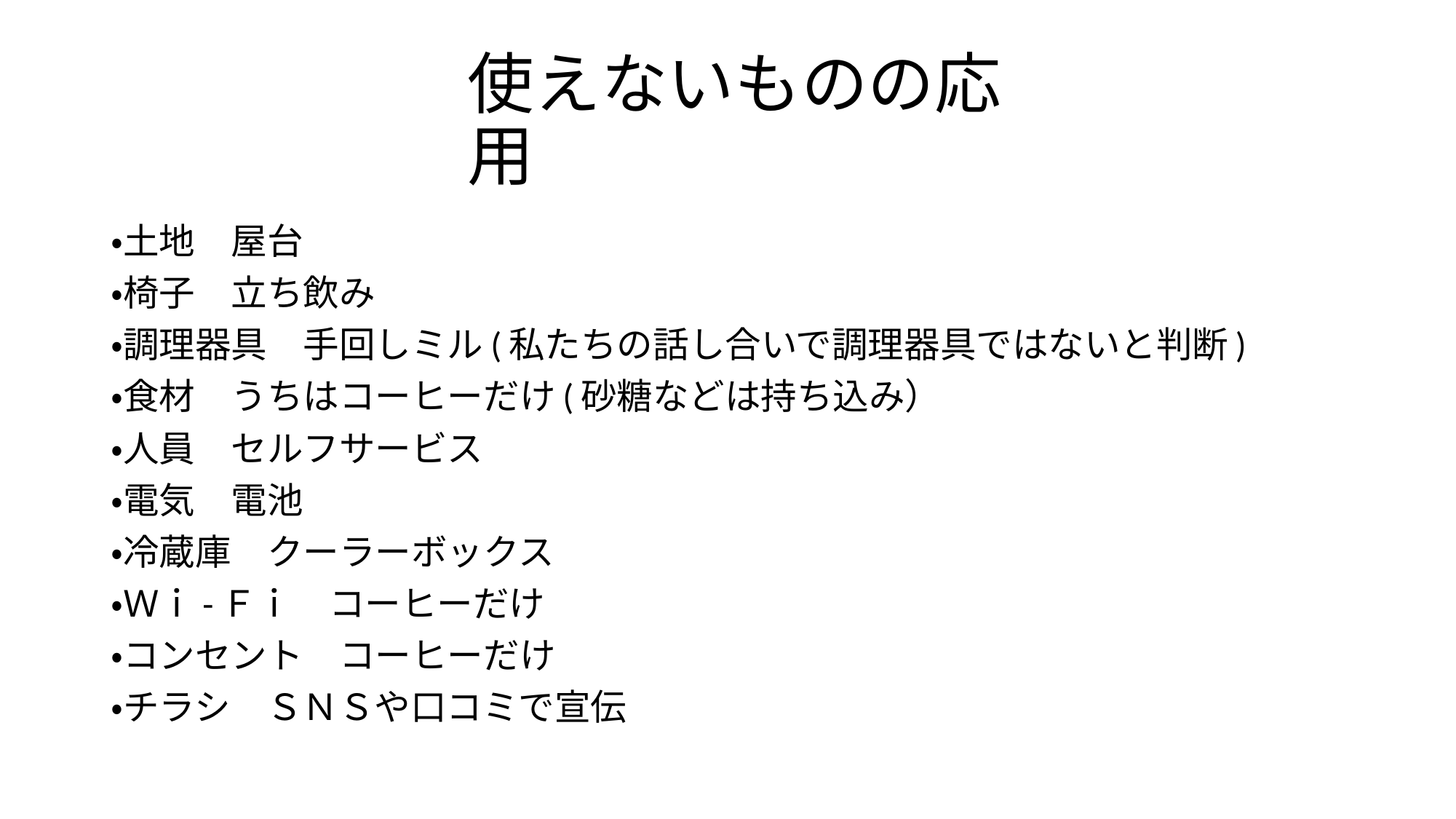

# 使えないものの応用
・土地　屋台
・椅子　立ち飲み
・調理器具　手回しミル(私たちの話し合いで調理器具ではないと判断)
・食材　うちはコーヒーだけ(砂糖などは持ち込み）
・人員　セルフサービス
・電気　電池
・冷蔵庫　クーラーボックス
・Ｗｉ-Ｆｉ　コーヒーだけ
・コンセント　コーヒーだけ
・チラシ　ＳＮＳや口コミで宣伝